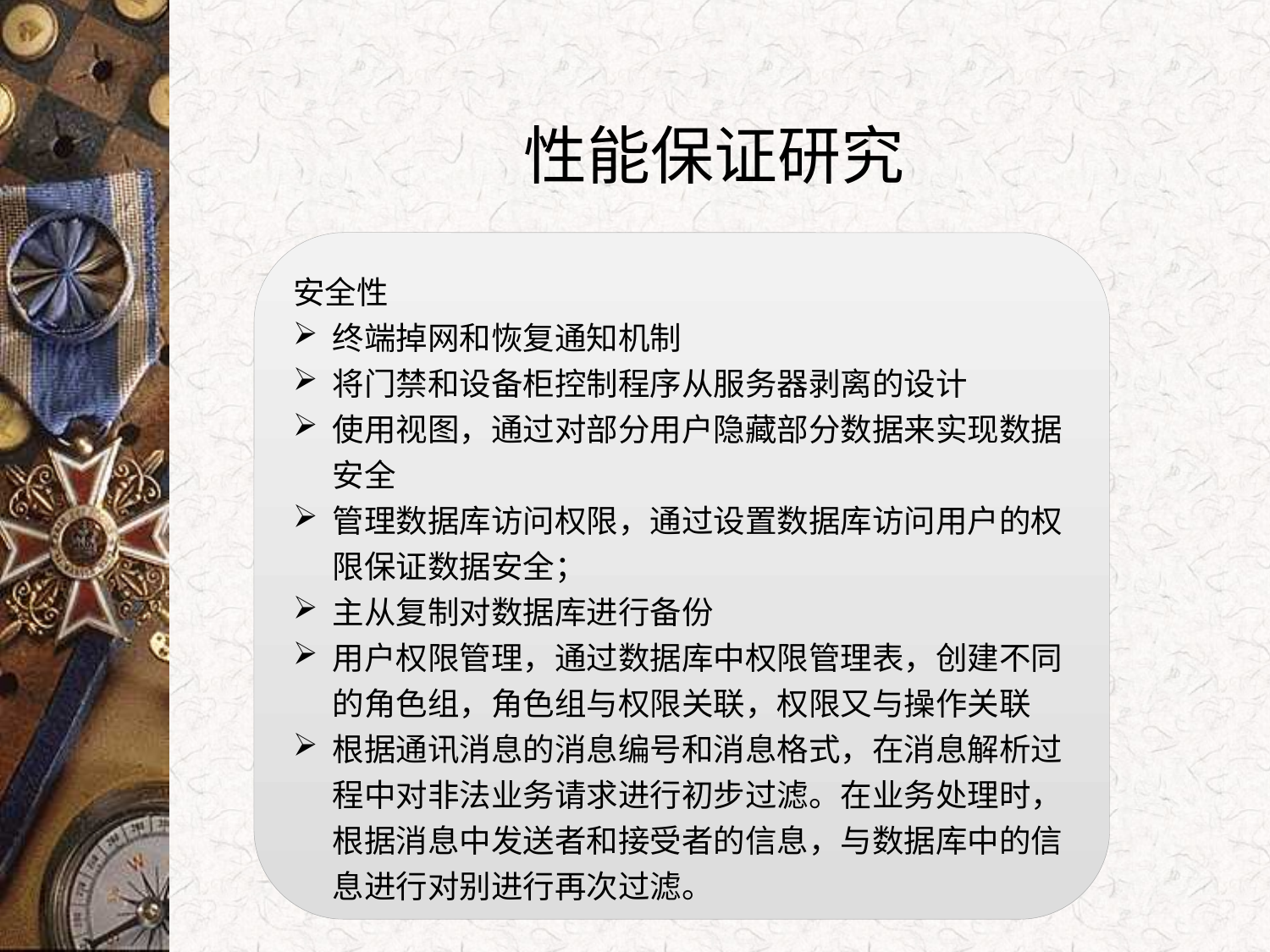

# 性能保证研究
安全性
终端掉网和恢复通知机制
将门禁和设备柜控制程序从服务器剥离的设计
使用视图，通过对部分用户隐藏部分数据来实现数据安全
管理数据库访问权限，通过设置数据库访问用户的权限保证数据安全；
主从复制对数据库进行备份
用户权限管理，通过数据库中权限管理表，创建不同的角色组，角色组与权限关联，权限又与操作关联
根据通讯消息的消息编号和消息格式，在消息解析过程中对非法业务请求进行初步过滤。在业务处理时，根据消息中发送者和接受者的信息，与数据库中的信息进行对别进行再次过滤。